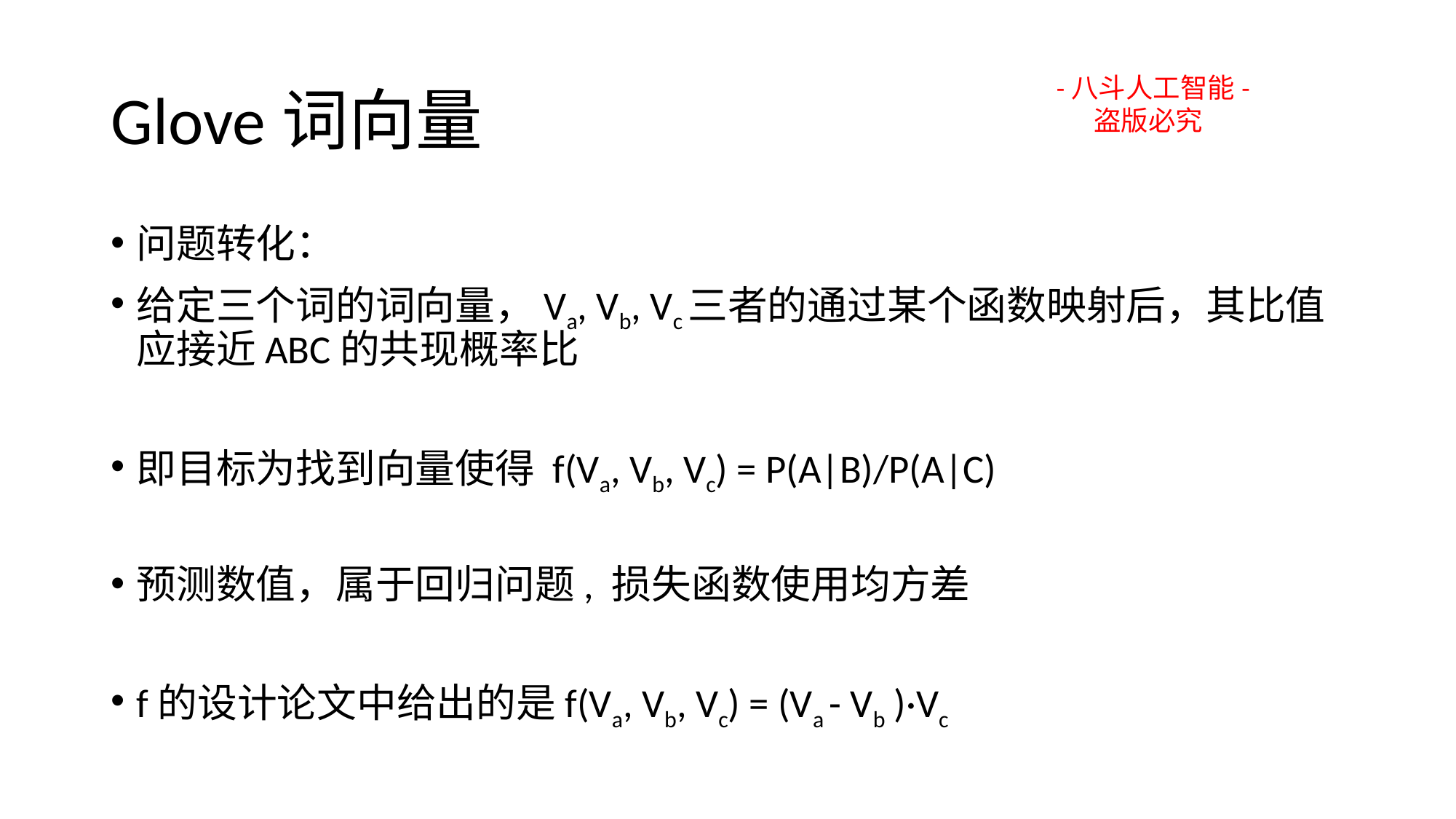

# Glove词向量
-八斗人工智能-
     盗版必究
问题转化：
给定三个词的词向量，Va, Vb, Vc三者的通过某个函数映射后，其比值应接近ABC的共现概率比

即目标为找到向量使得 f(Va, Vb, Vc) = P(A|B)/P(A|C)

预测数值，属于回归问题, 损失函数使用均方差

f的设计论文中给出的是f(Va, Vb, Vc) = (Va - Vb )·Vc